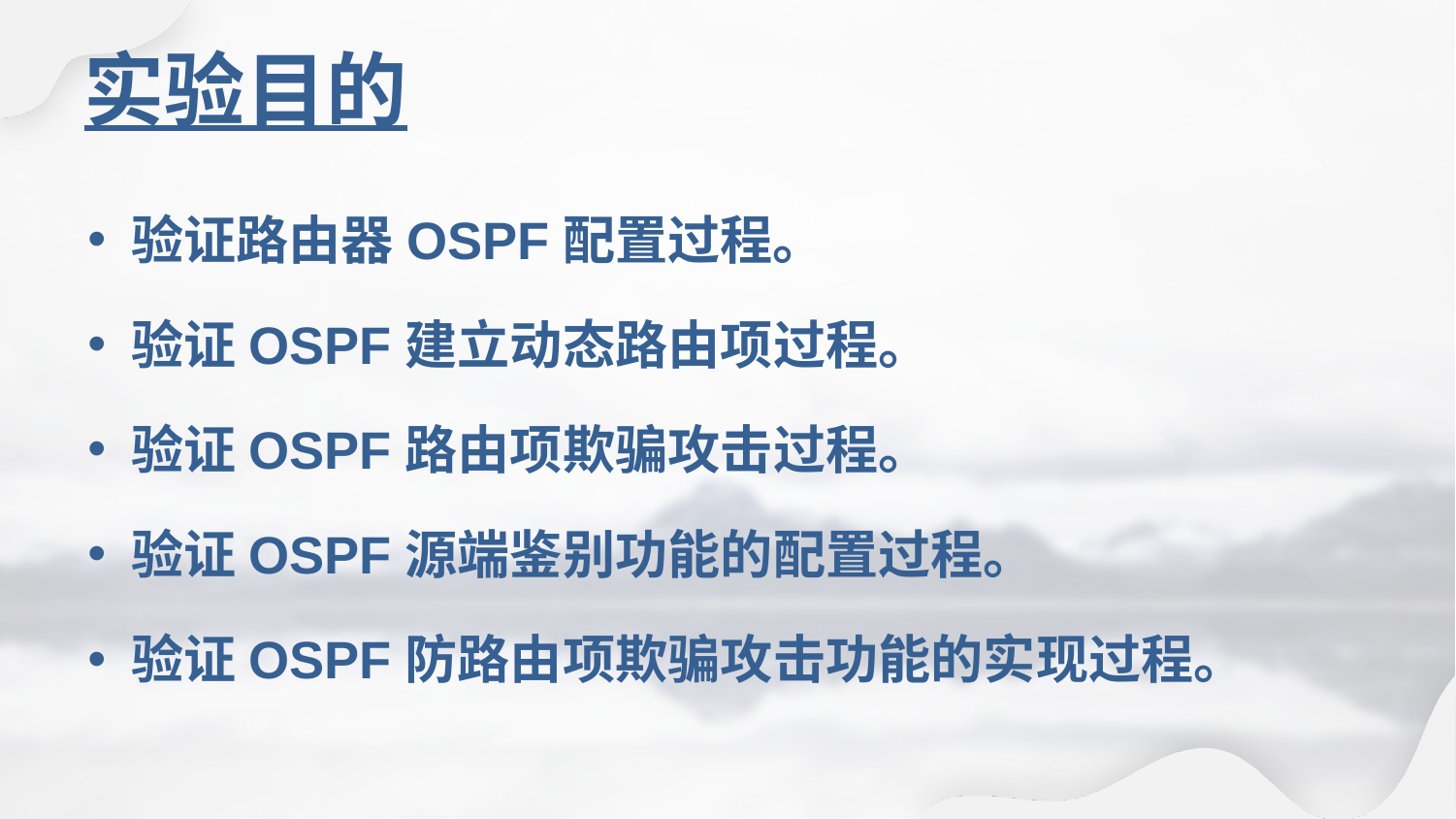

# 实验目的
验证路由器OSPF配置过程。
验证OSPF建立动态路由项过程。
验证OSPF路由项欺骗攻击过程。
验证OSPF源端鉴别功能的配置过程。
验证OSPF防路由项欺骗攻击功能的实现过程。